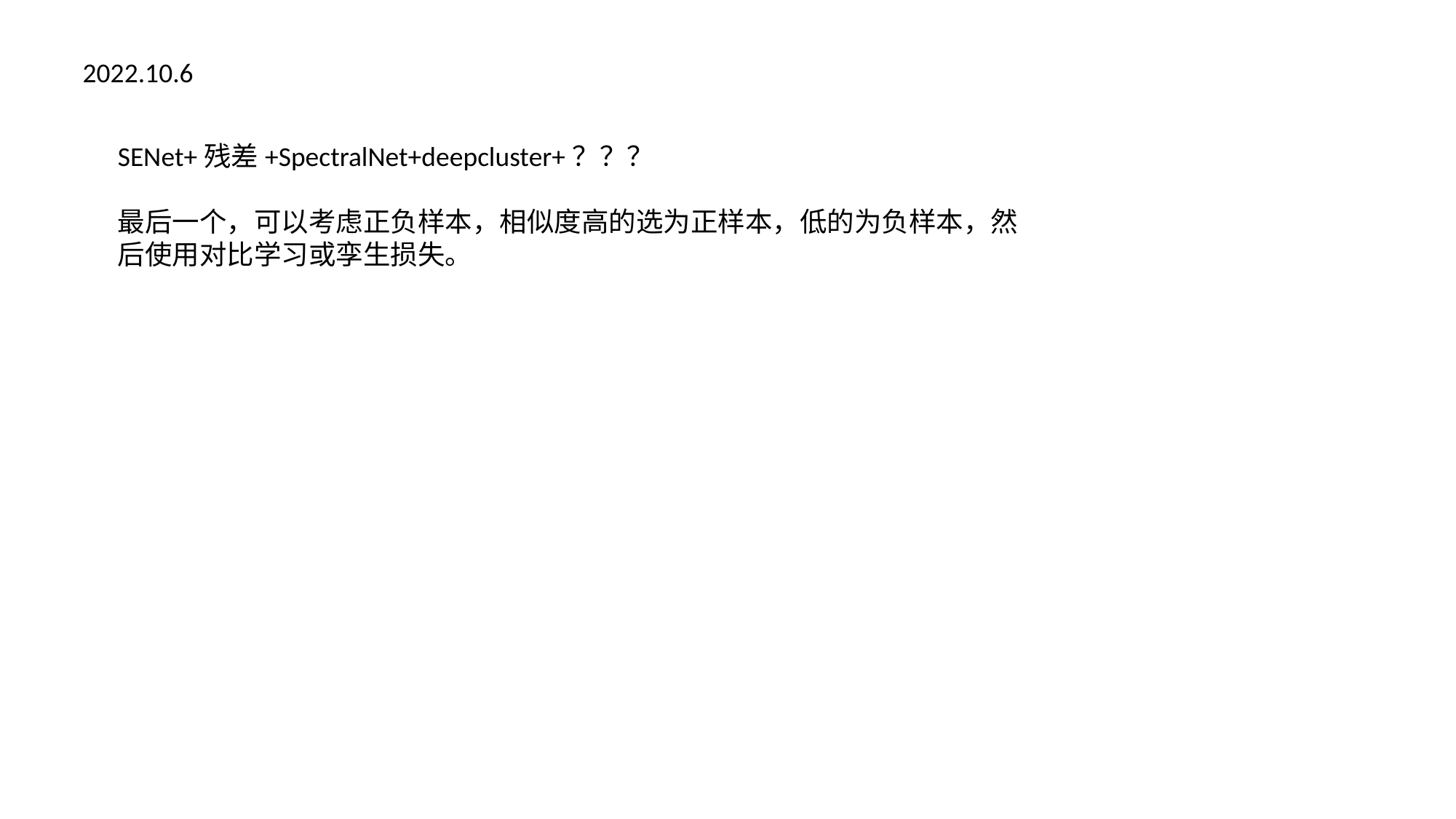

2022.10.6
SENet+残差+SpectralNet+deepcluster+？？？

最后一个，可以考虑正负样本，相似度高的选为正样本，低的为负样本，然后使用对比学习或孪生损失。